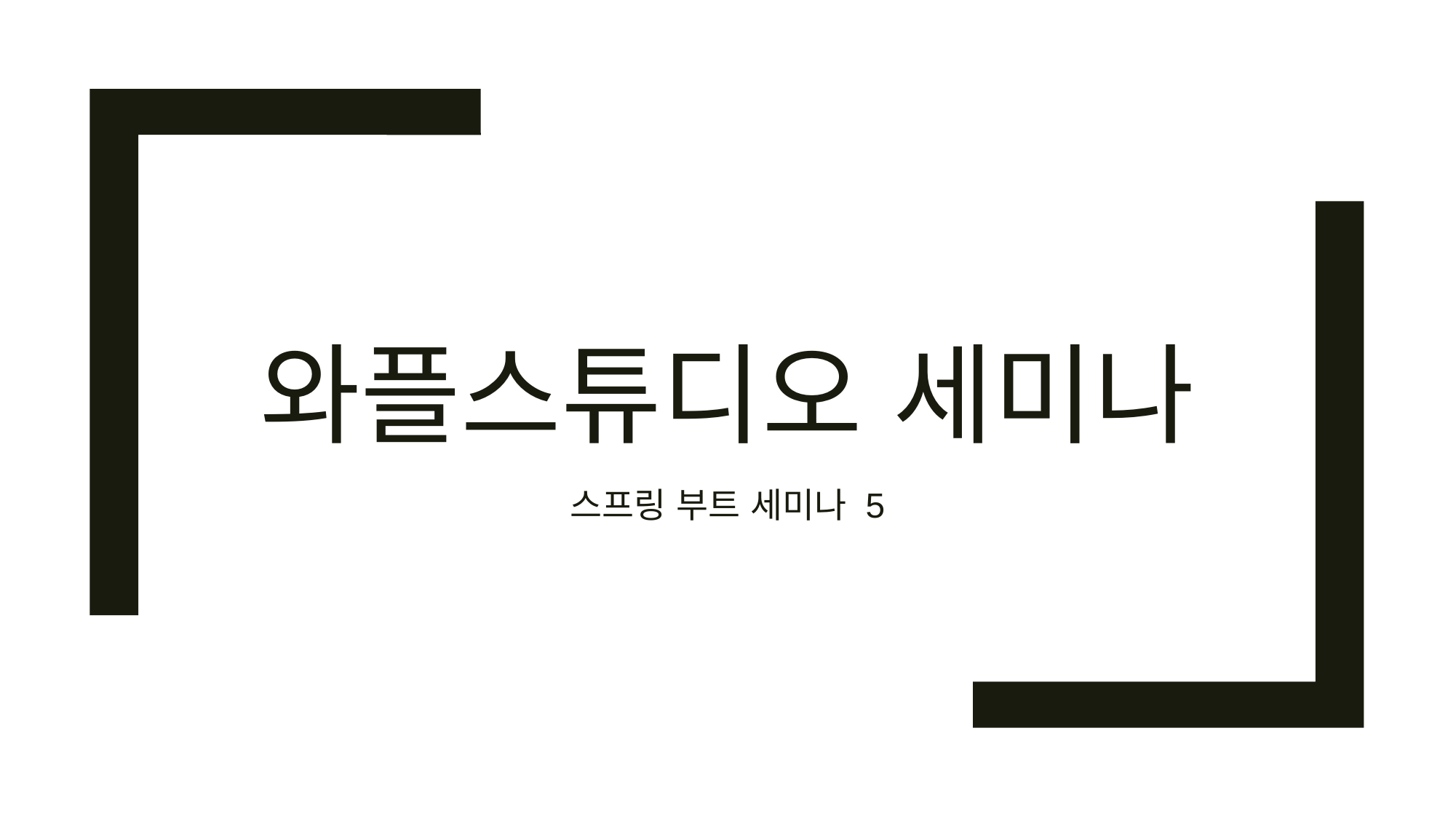

# 와플스튜디오 세미나
스프링 부트 세미나 5